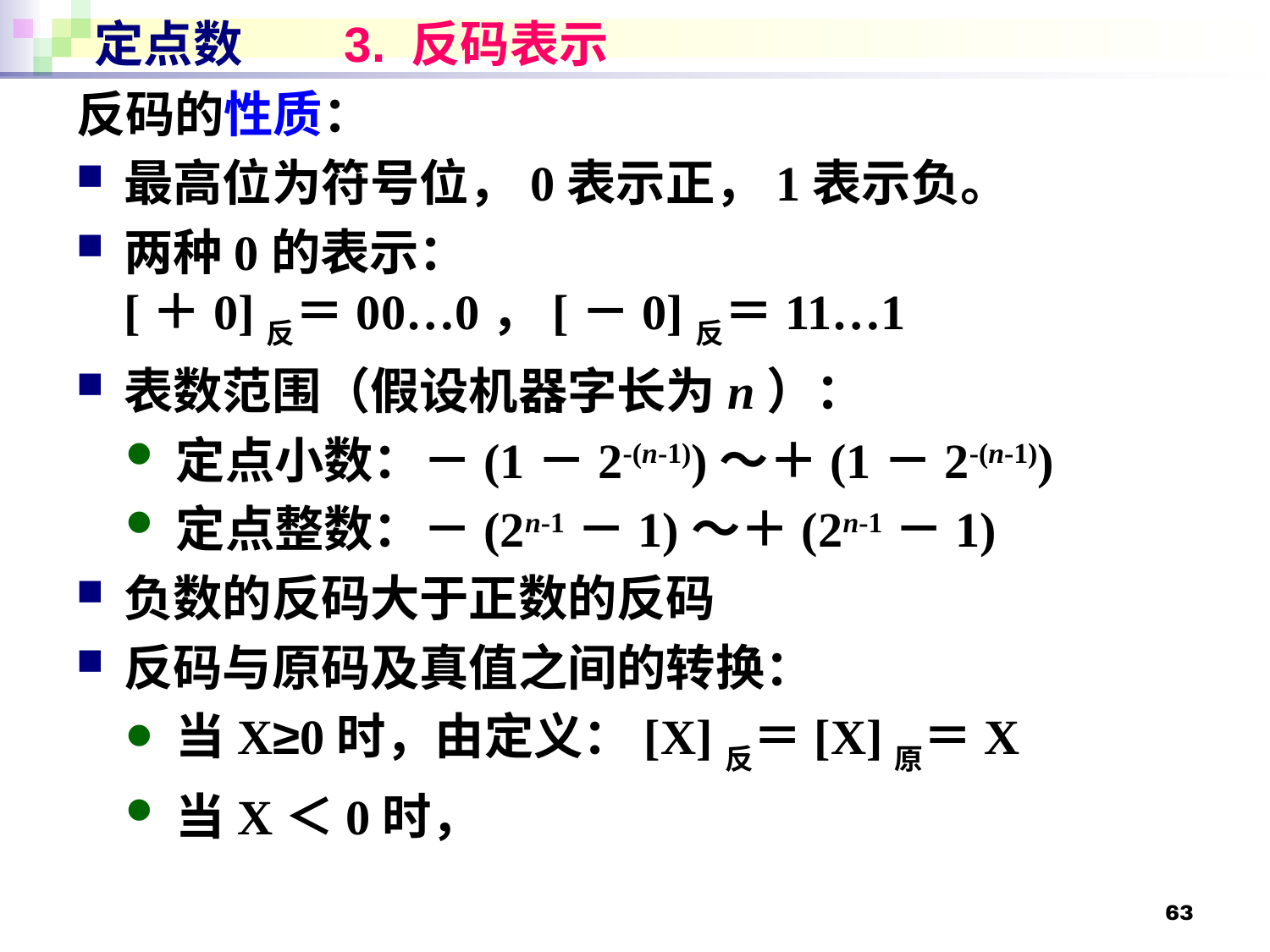

# 定点数        3. 反码表示
反码的性质：
最高位为符号位，0表示正，1表示负。
两种0的表示：
[＋0]反＝00…0，[－0]反＝11…1
表数范围（假设机器字长为n）：
定点小数：－(1－2-(n-1))～＋(1－2-(n-1))
定点整数：－(2n-1－1)～＋(2n-1－1)
负数的反码大于正数的反码
反码与原码及真值之间的转换：
当X≥0时，由定义：[X]反＝[X]原＝X
当X＜0时，
63